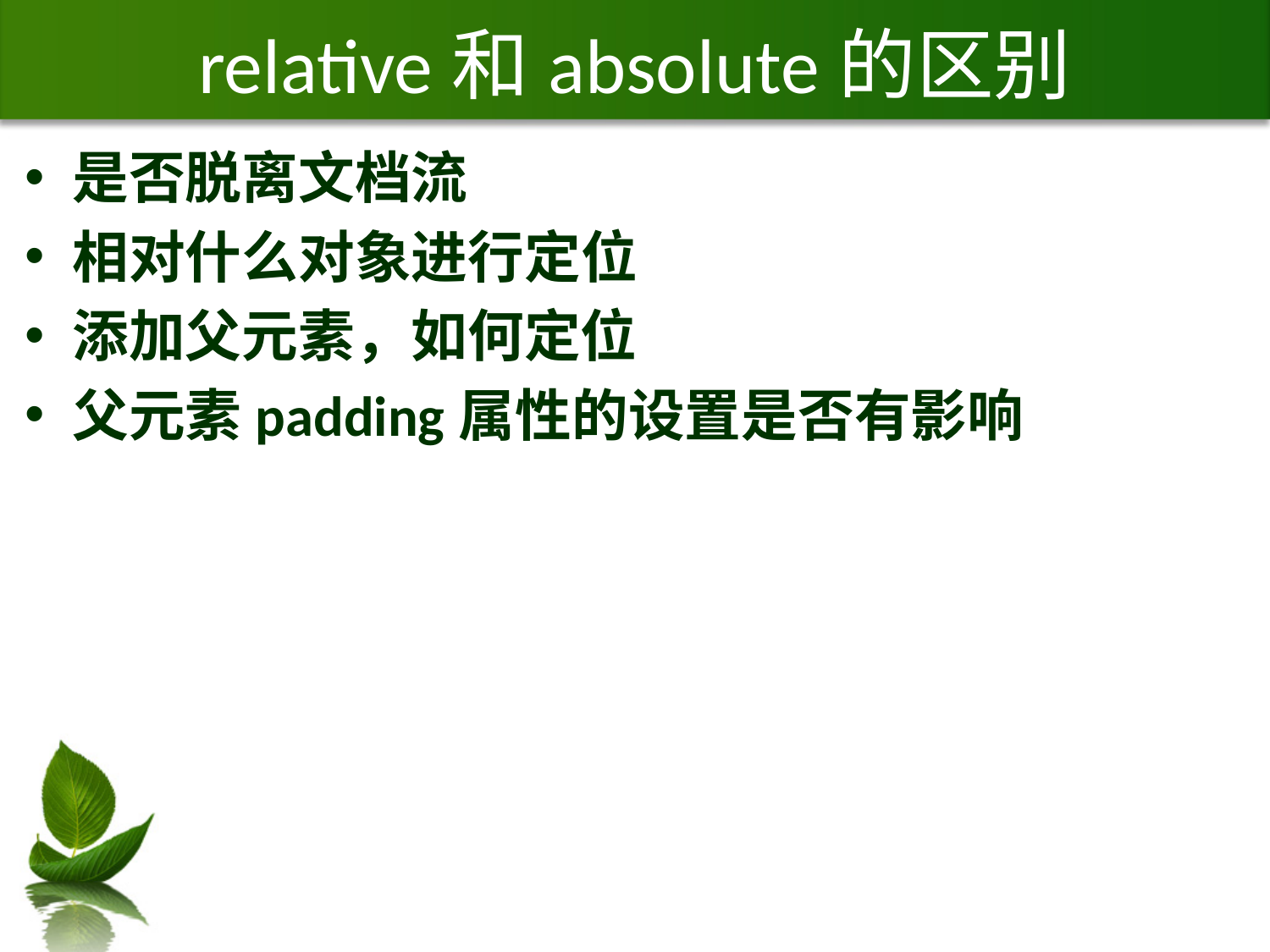

# relative和absolute的区别
是否脱离文档流
相对什么对象进行定位
添加父元素，如何定位
父元素padding属性的设置是否有影响